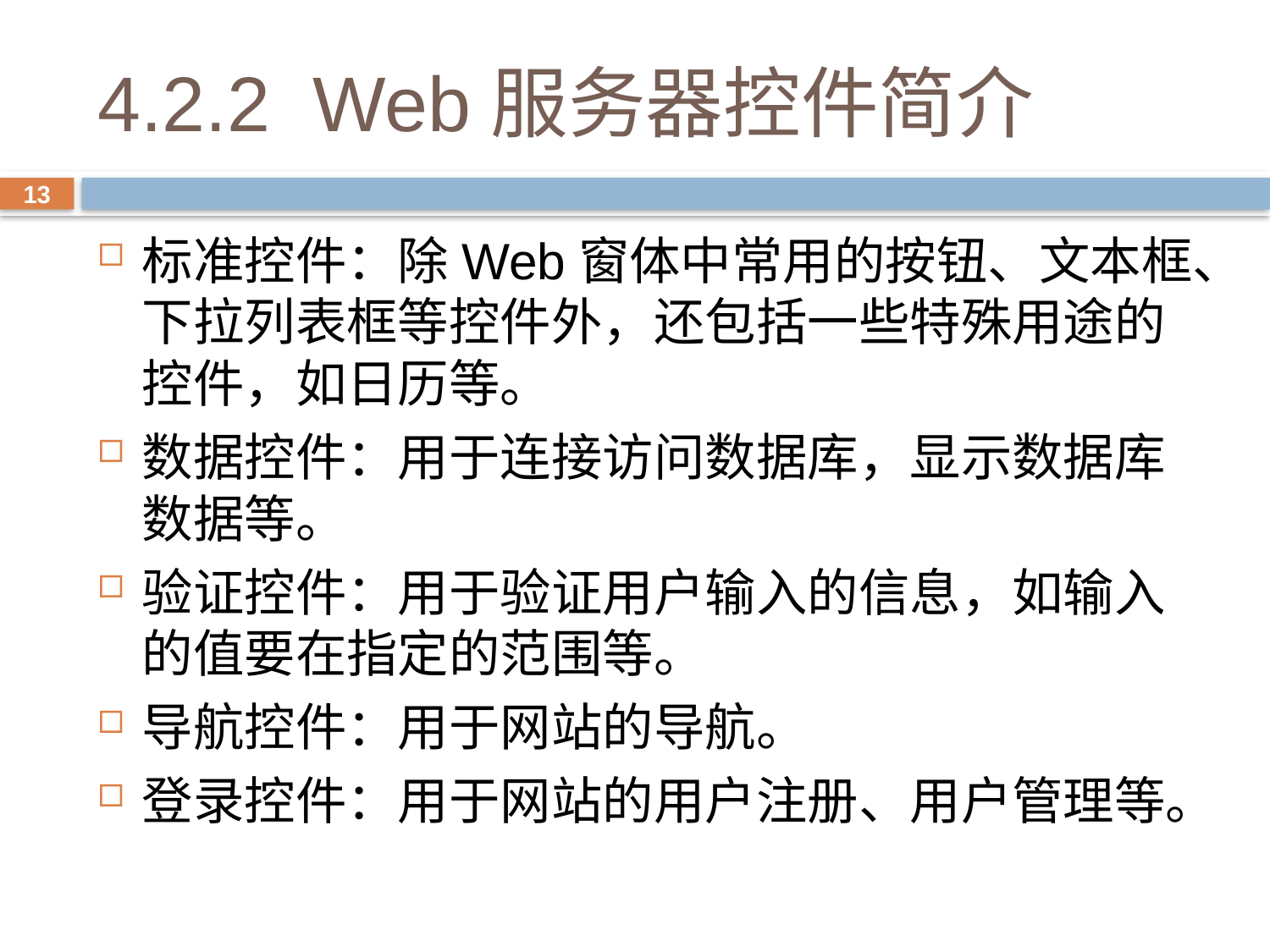

# 4.2.2  Web服务器控件简介
13
标准控件：除Web窗体中常用的按钮、文本框、下拉列表框等控件外，还包括一些特殊用途的控件，如日历等。
数据控件：用于连接访问数据库，显示数据库数据等。
验证控件：用于验证用户输入的信息，如输入的值要在指定的范围等。
导航控件：用于网站的导航。
登录控件：用于网站的用户注册、用户管理等。